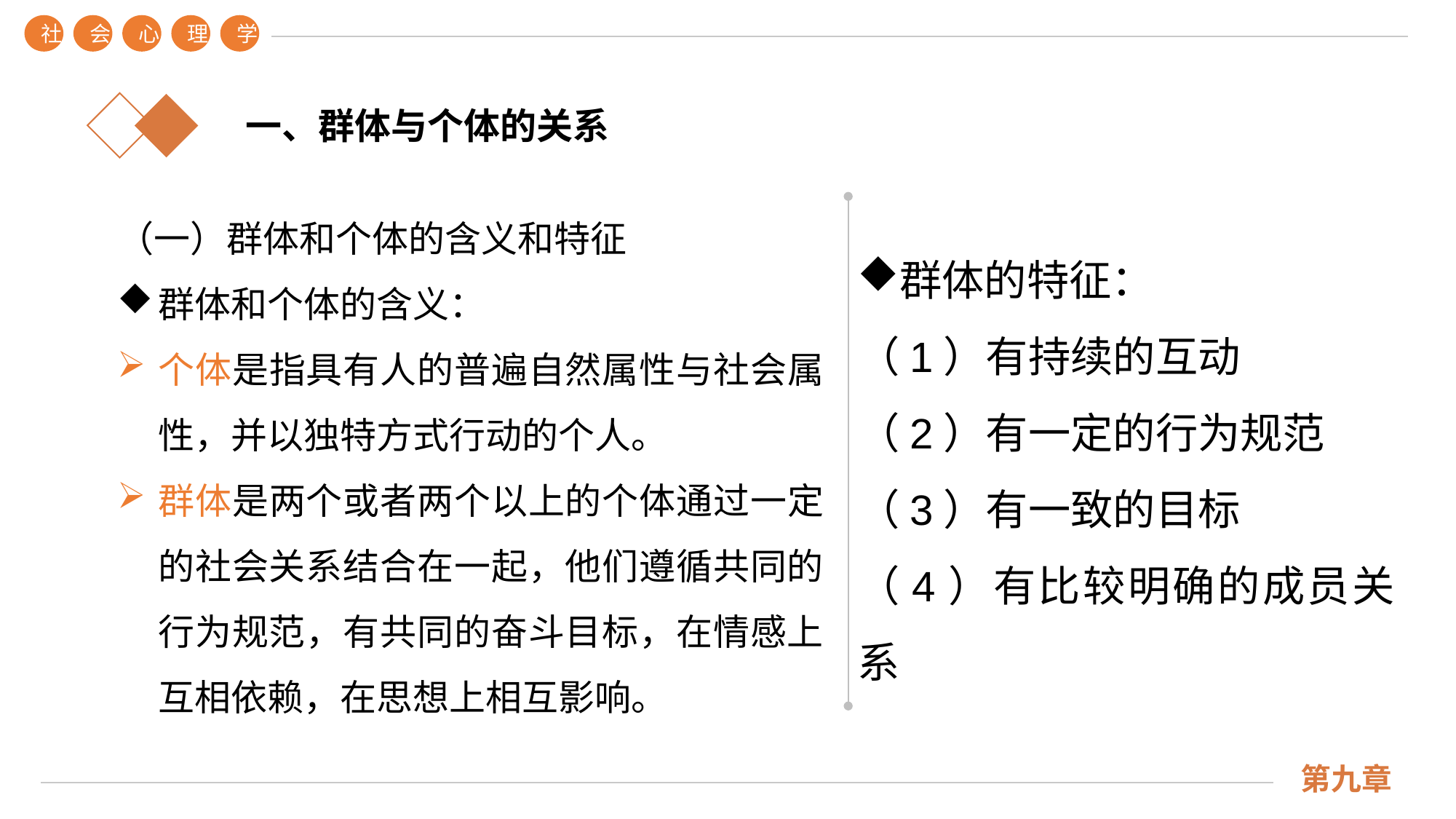

社
会
心
理
学

一、群体与个体的关系
（一）群体和个体的含义和特征
群体和个体的含义：
个体是指具有人的普遍自然属性与社会属性，并以独特方式行动的个人。
群体是两个或者两个以上的个体通过一定的社会关系结合在一起，他们遵循共同的行为规范，有共同的奋斗目标，在情感上互相依赖，在思想上相互影响。

群体的特征：
（1）有持续的互动
（2）有一定的行为规范
（3）有一致的目标
（4）有比较明确的成员关系

第九章